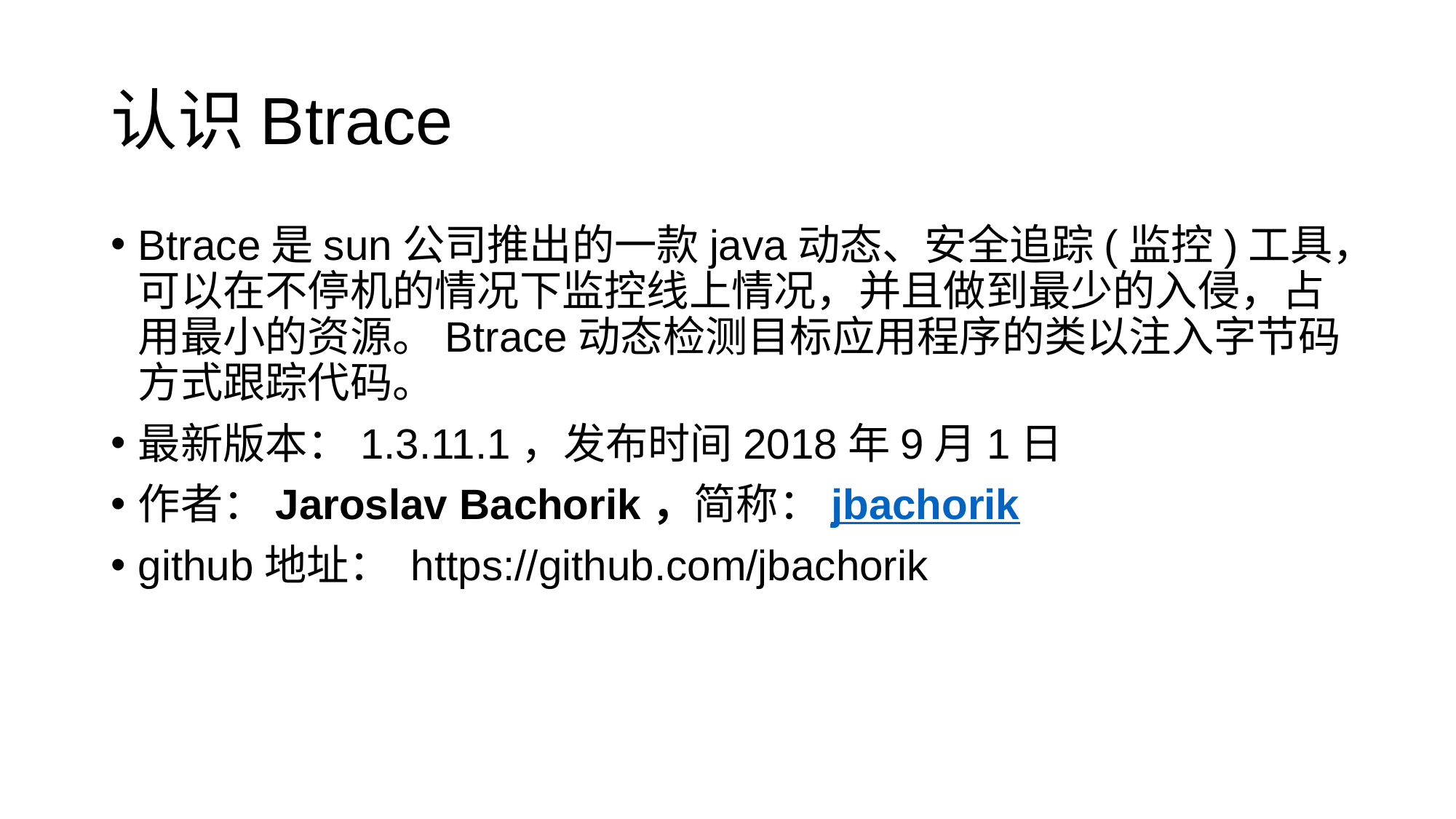

# 认识Btrace
Btrace是sun公司推出的一款java动态、安全追踪(监控)工具，可以在不停机的情况下监控线上情况，并且做到最少的入侵，占用最小的资源。Btrace动态检测目标应用程序的类以注入字节码方式跟踪代码。
最新版本：1.3.11.1，发布时间2018年9月1日
作者：Jaroslav Bachorik，简称：jbachorik
github地址： https://github.com/jbachorik